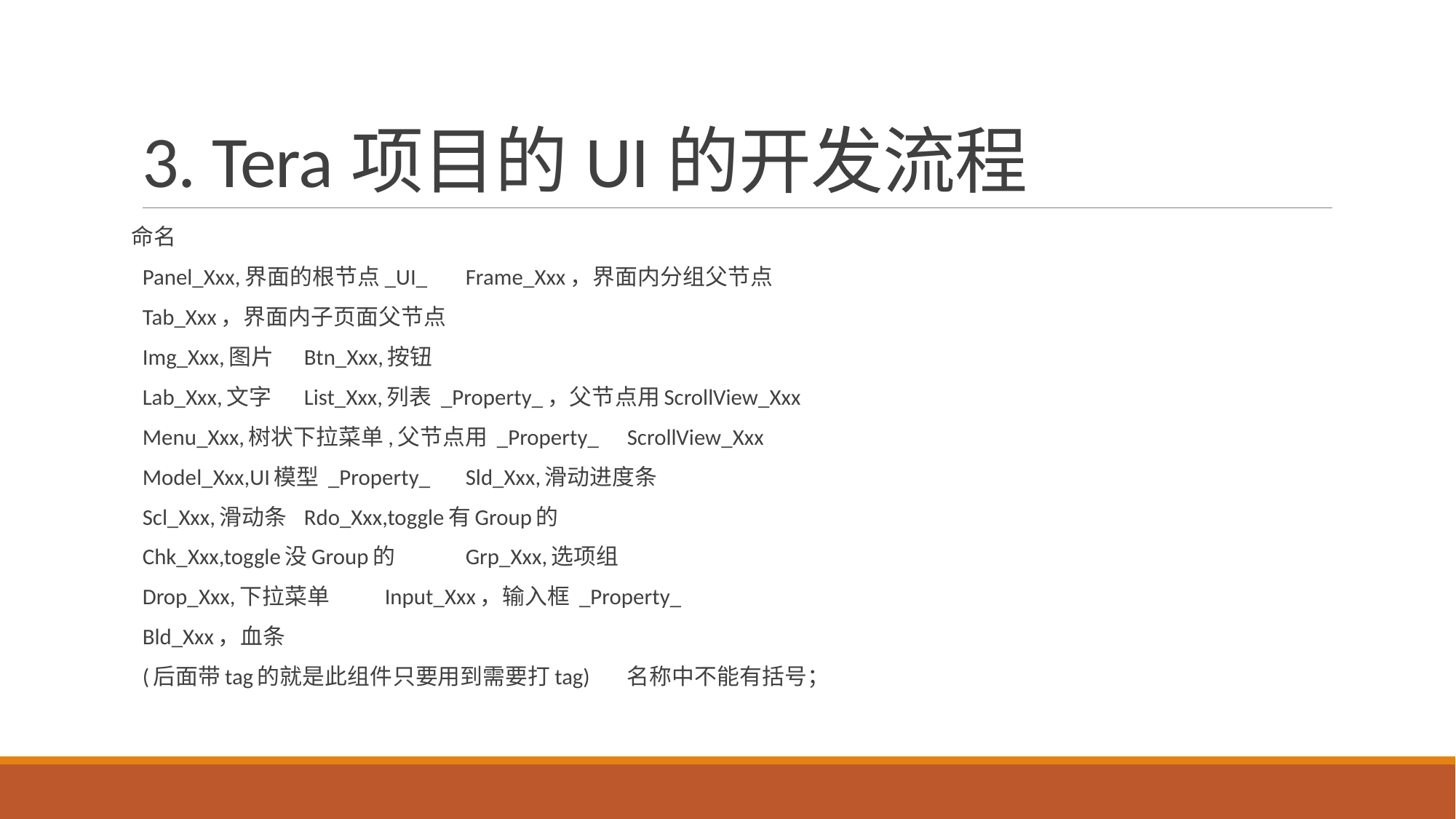

# 3. Tera项目的UI的开发流程
命名
Panel_Xxx,界面的根节点	_UI_		Frame_Xxx，界面内分组父节点
Tab_Xxx，界面内子页面父节点
Img_Xxx,图片				Btn_Xxx,按钮
Lab_Xxx,文字				List_Xxx,列表 _Property_，父节点用ScrollView_Xxx
Menu_Xxx,树状下拉菜单,父节点用 _Property_ 		ScrollView_Xxx
Model_Xxx,UI模型 _Property_ 			Sld_Xxx,滑动进度条
Scl_Xxx,滑动条				Rdo_Xxx,toggle有Group的
Chk_Xxx,toggle没Group的			Grp_Xxx,选项组
Drop_Xxx,下拉菜单				Input_Xxx，输入框 _Property_
Bld_Xxx，血条
(后面带tag的就是此组件只要用到需要打tag)		名称中不能有括号；